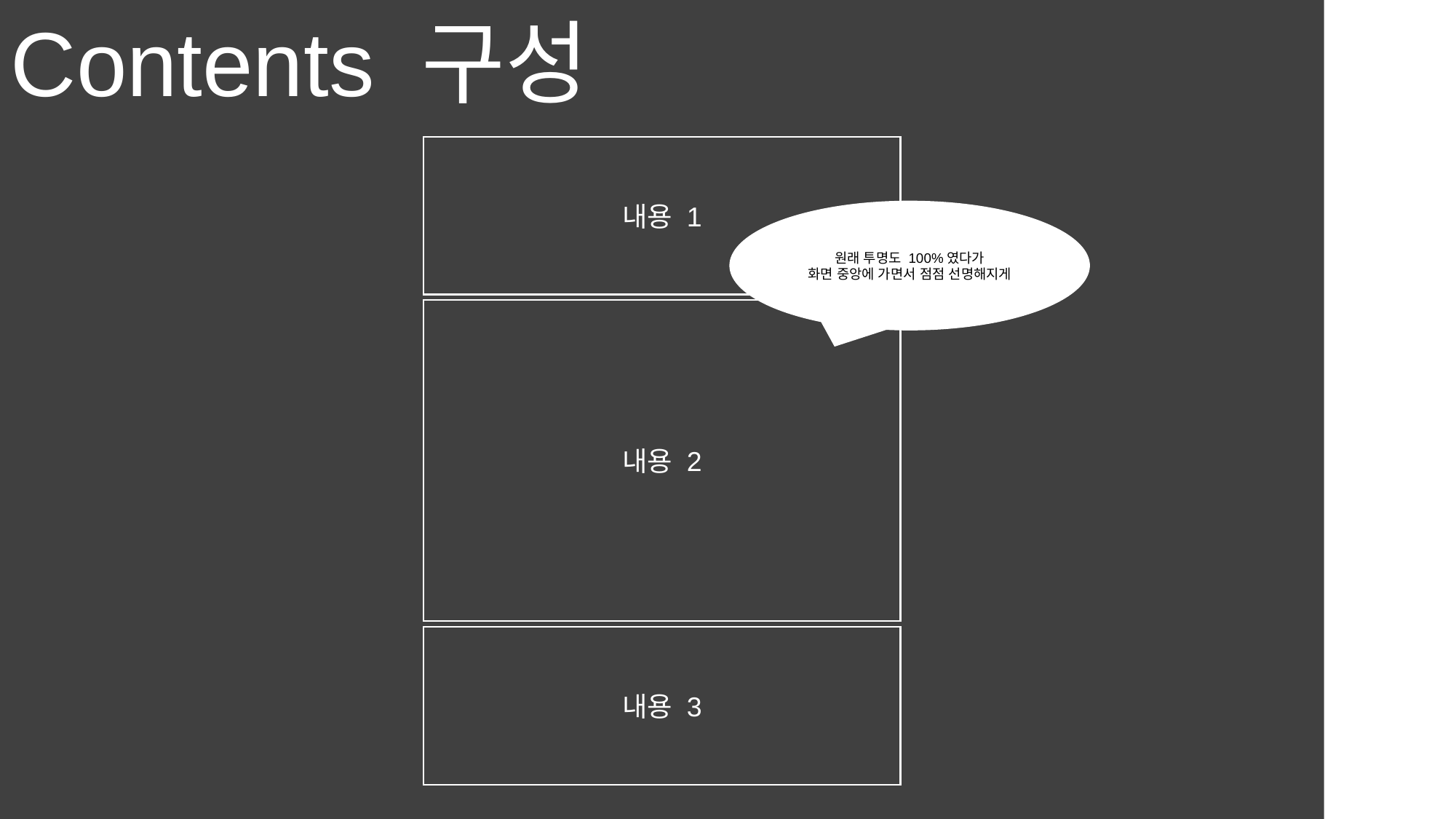

Contents 구성
내용 1
원래 투명도 100%였다가
화면 중앙에 가면서 점점 선명해지게
내용 2
내용 3